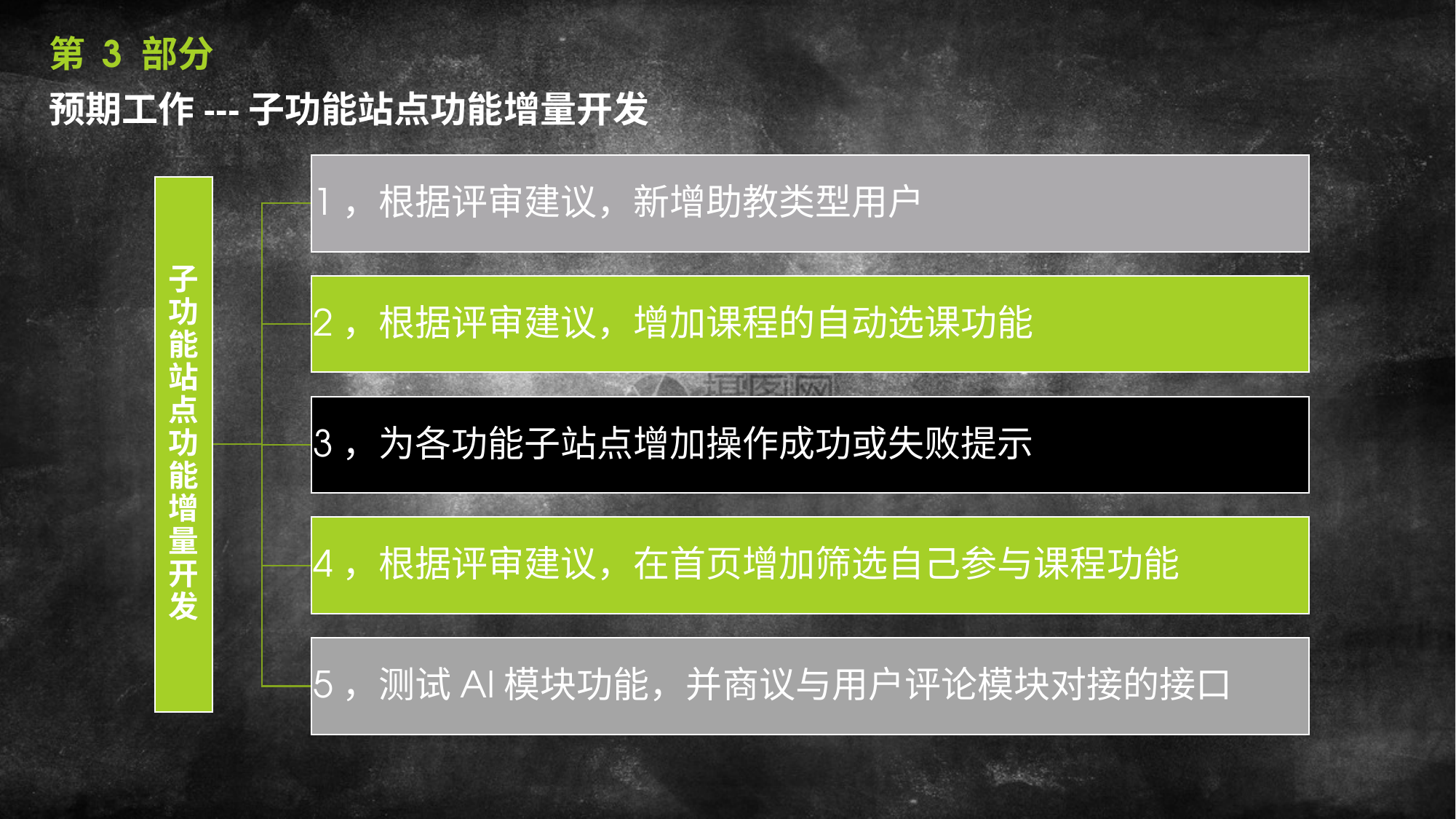

第 3 部分
预期工作---子功能站点功能增量开发

子功能站点功能增量开发
1，根据评审建议，新增助教类型用户
2，根据评审建议，增加课程的自动选课功能
3，为各功能子站点增加操作成功或失败提示
4，根据评审建议，在首页增加筛选自己参与课程功能
5，测试AI模块功能，并商议与用户评论模块对接的接口